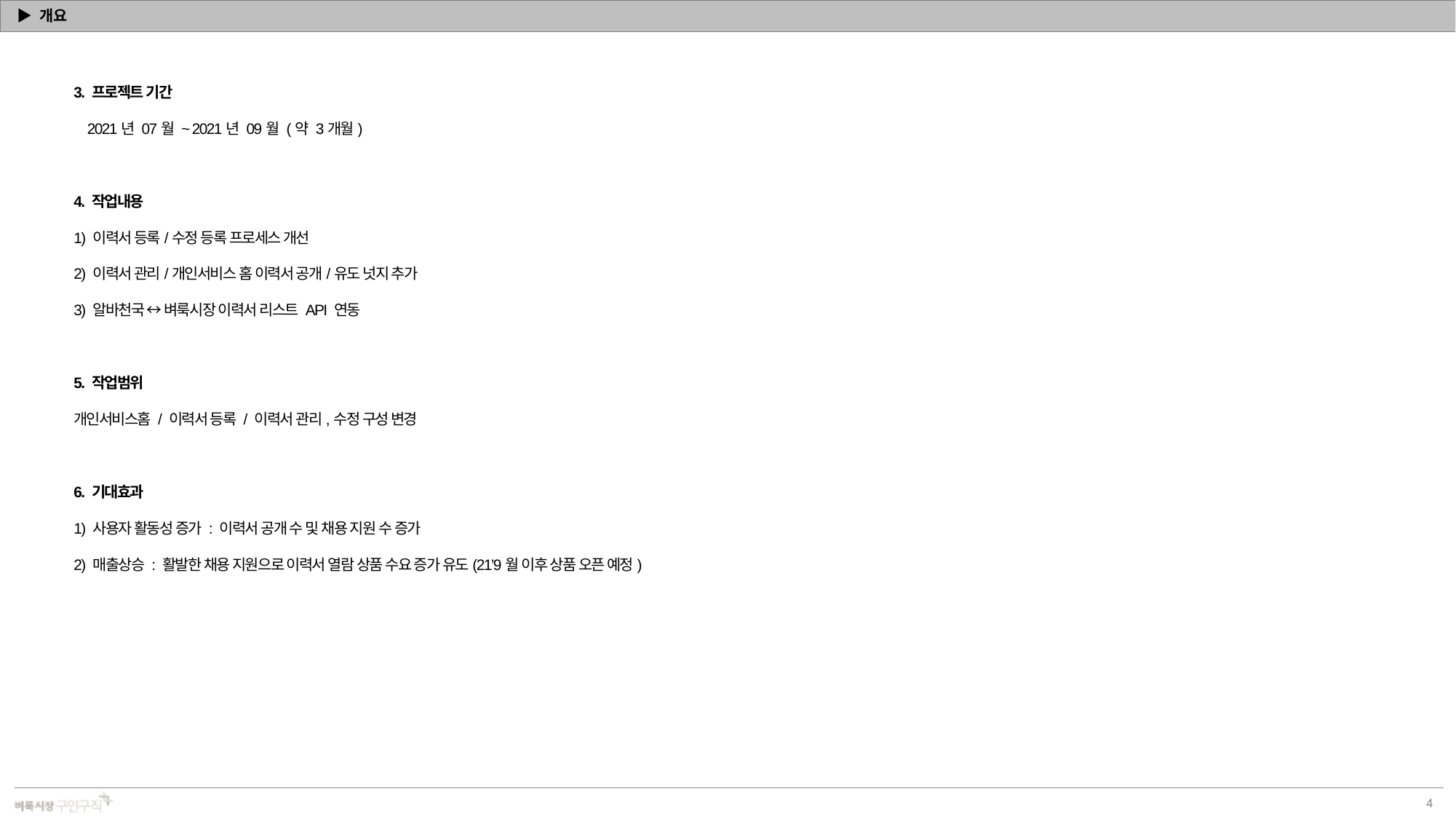

# ▶ 개요
3. 프로젝트 기간
    2021년 07월 ~ 2021년 09월 (약 3개월)

4. 작업내용
1) 이력서 등록/수정 등록 프로세스 개선
2) 이력서 관리/개인서비스 홈 이력서 공개/유도 넛지 추가
3) 알바천국 ↔ 벼룩시장 이력서 리스트 API 연동

5. 작업범위
개인서비스홈 / 이력서 등록 / 이력서 관리,수정 구성 변경

6. 기대효과
1) 사용자 활동성 증가 : 이력서 공개 수 및 채용 지원 수 증가
2) 매출상승 : 활발한 채용 지원으로 이력서 열람 상품 수요 증가 유도(21’9월 이후 상품 오픈 예정)